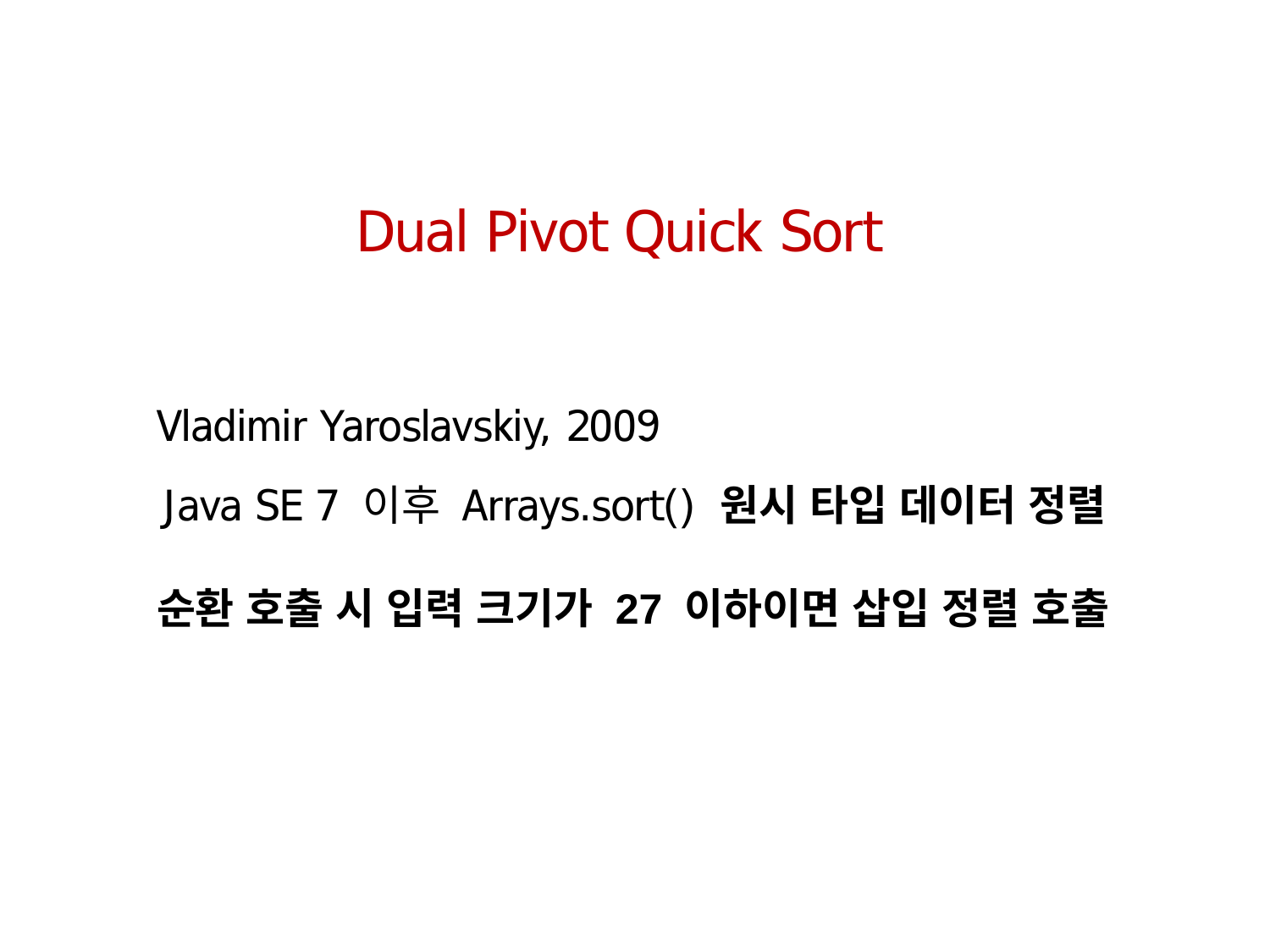

Dual Pivot Quick Sort
Vladimir Yaroslavskiy, 2009
Java SE 7 이후 Arrays.sort() 원시 타입 데이터 정렬
순환 호출 시 입력 크기가 27 이하이면 삽입 정렬 호출